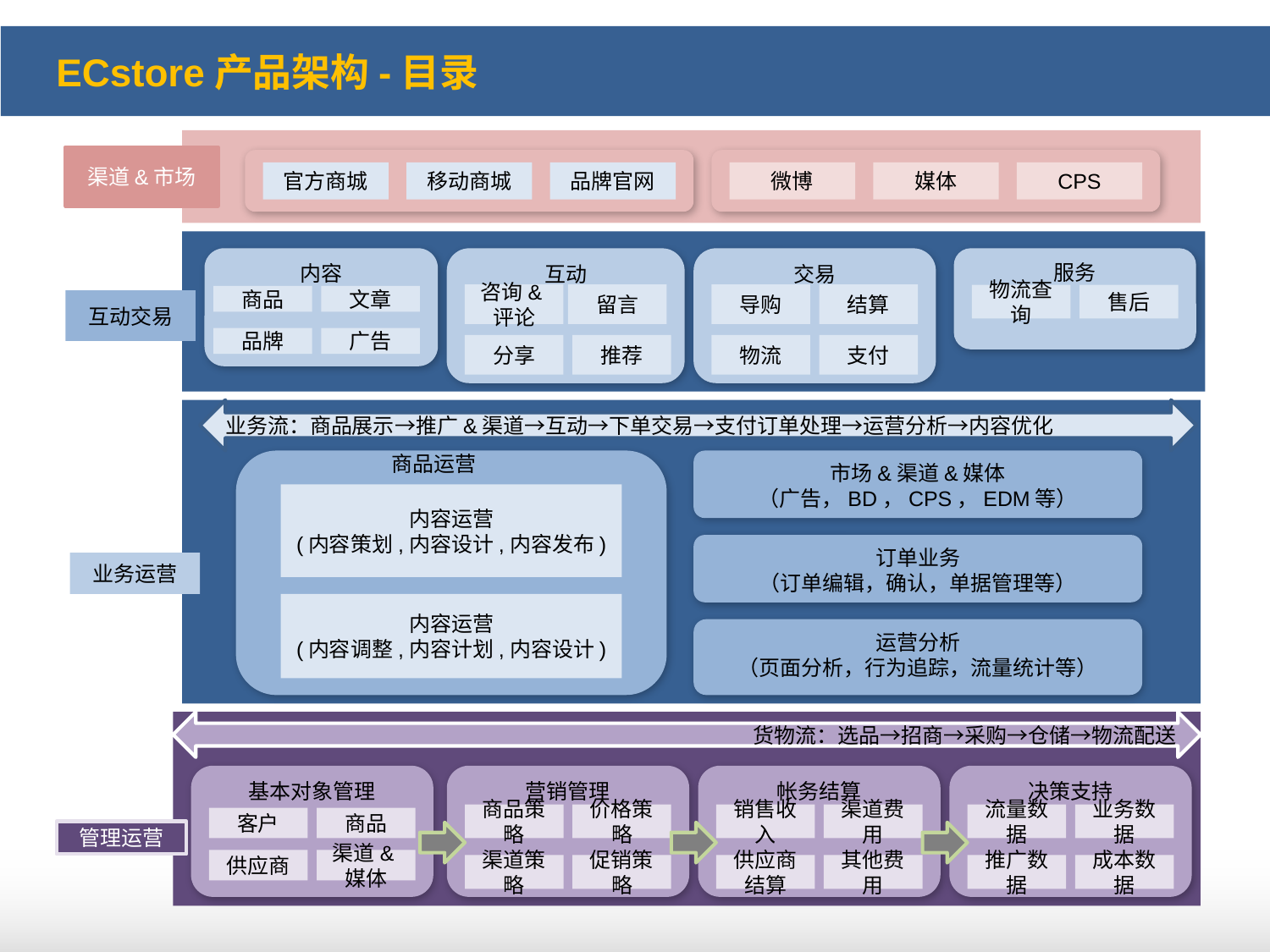

ECstore产品架构-目录

渠道&市场

官方商城
移动商城
品牌官网
微博
媒体
CPS

内容
互动
交易
服务
咨询&评论
留言
导购
结算
物流查询
售后
商品
文章
互动交易
品牌
广告
分享
推荐
物流
支付

业务流：商品展示→推广&渠道→互动→下单交易→支付订单处理→运营分析→内容优化
商品运营

市场&渠道&媒体
（广告，BD，CPS，EDM等）
内容运营
(内容策划,内容设计,内容发布)
订单业务
（订单编辑，确认，单据管理等）
业务运营
内容运营
(内容调整,内容计划,内容设计)
运营分析
（页面分析，行为追踪，流量统计等）

货物流：选品→招商→采购→仓储→物流配送
基本对象管理
营销管理
帐务结算
决策支持
商品策略
价格策略
销售收入
渠道费用
流量数据
业务数据
客户
商品
管理运营

供应商
渠道&媒体
渠道策略
促销策略
供应商结算
其他费用
推广数据
成本数据